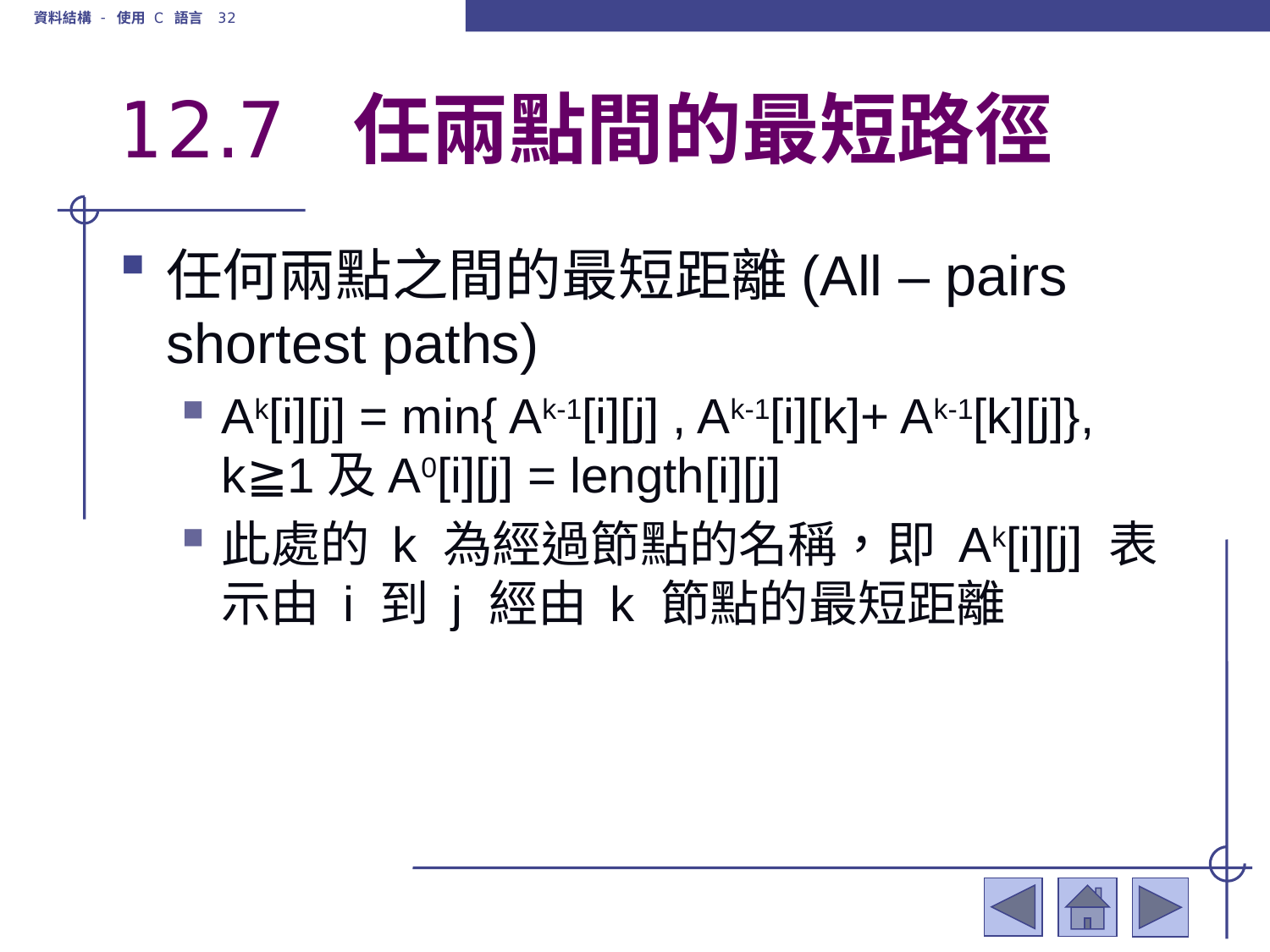

資料結構 - 使用 C 語言   32
# 12.7  任兩點間的最短路徑
任何兩點之間的最短距離(All – pairs shortest paths)
Ak[i][j] = min{ Ak-1[i][j] , Ak-1[i][k]+ Ak-1[k][j]}, k≧1及A0[i][j] = length[i][j]
此處的 k 為經過節點的名稱，即 Ak[i][j] 表示由 i 到 j 經由 k 節點的最短距離